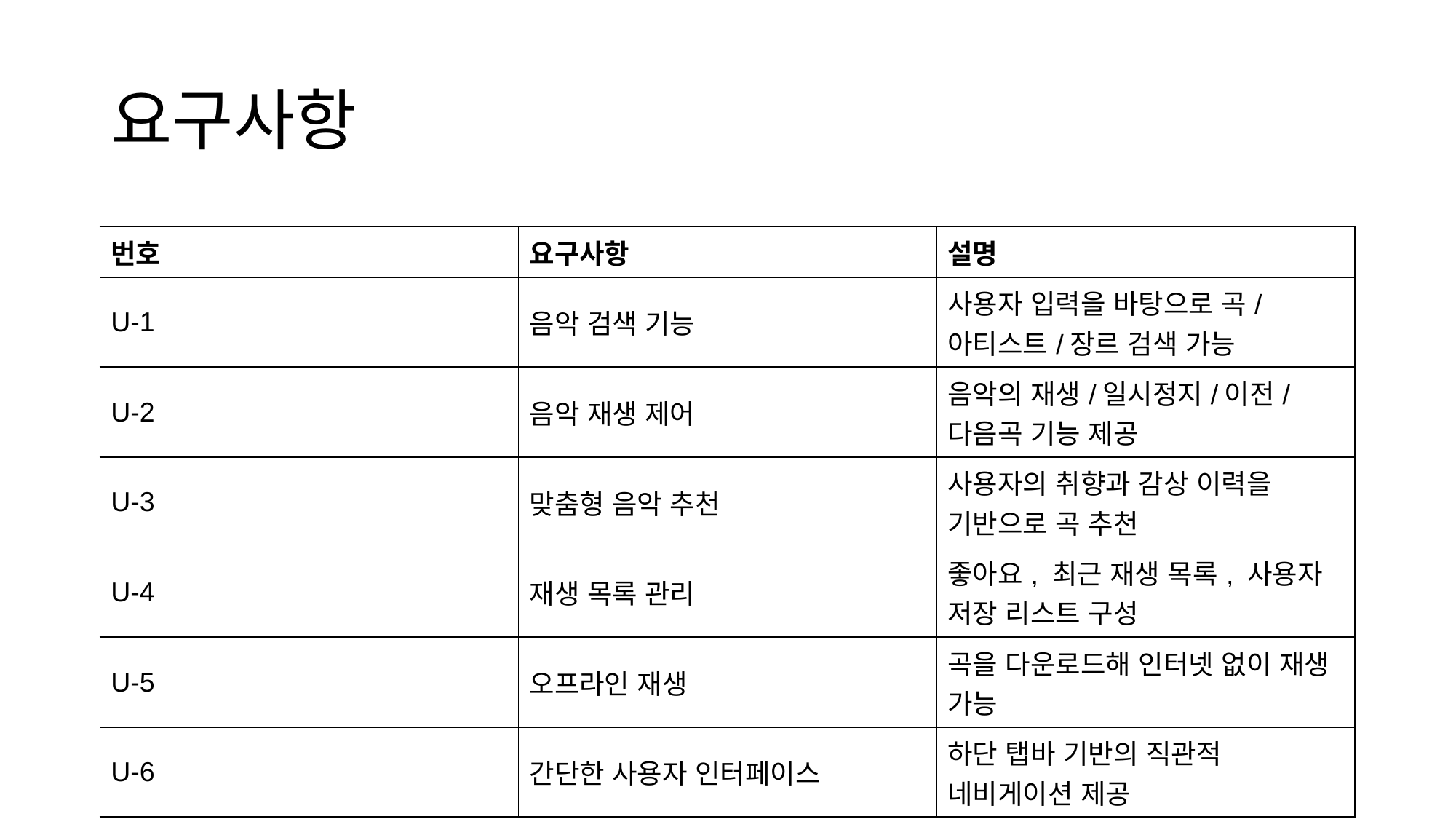

# 요구사항
| 번호 | 요구사항 | 설명 |
| --- | --- | --- |
| U-1 | 음악 검색 기능 | 사용자 입력을 바탕으로 곡/아티스트/장르 검색 가능 |
| U-2 | 음악 재생 제어 | 음악의 재생/일시정지/이전/다음곡 기능 제공 |
| U-3 | 맞춤형 음악 추천 | 사용자의 취향과 감상 이력을 기반으로 곡 추천 |
| U-4 | 재생 목록 관리 | 좋아요, 최근 재생 목록, 사용자 저장 리스트 구성 |
| U-5 | 오프라인 재생 | 곡을 다운로드해 인터넷 없이 재생 가능 |
| U-6 | 간단한 사용자 인터페이스 | 하단 탭바 기반의 직관적 네비게이션 제공 |